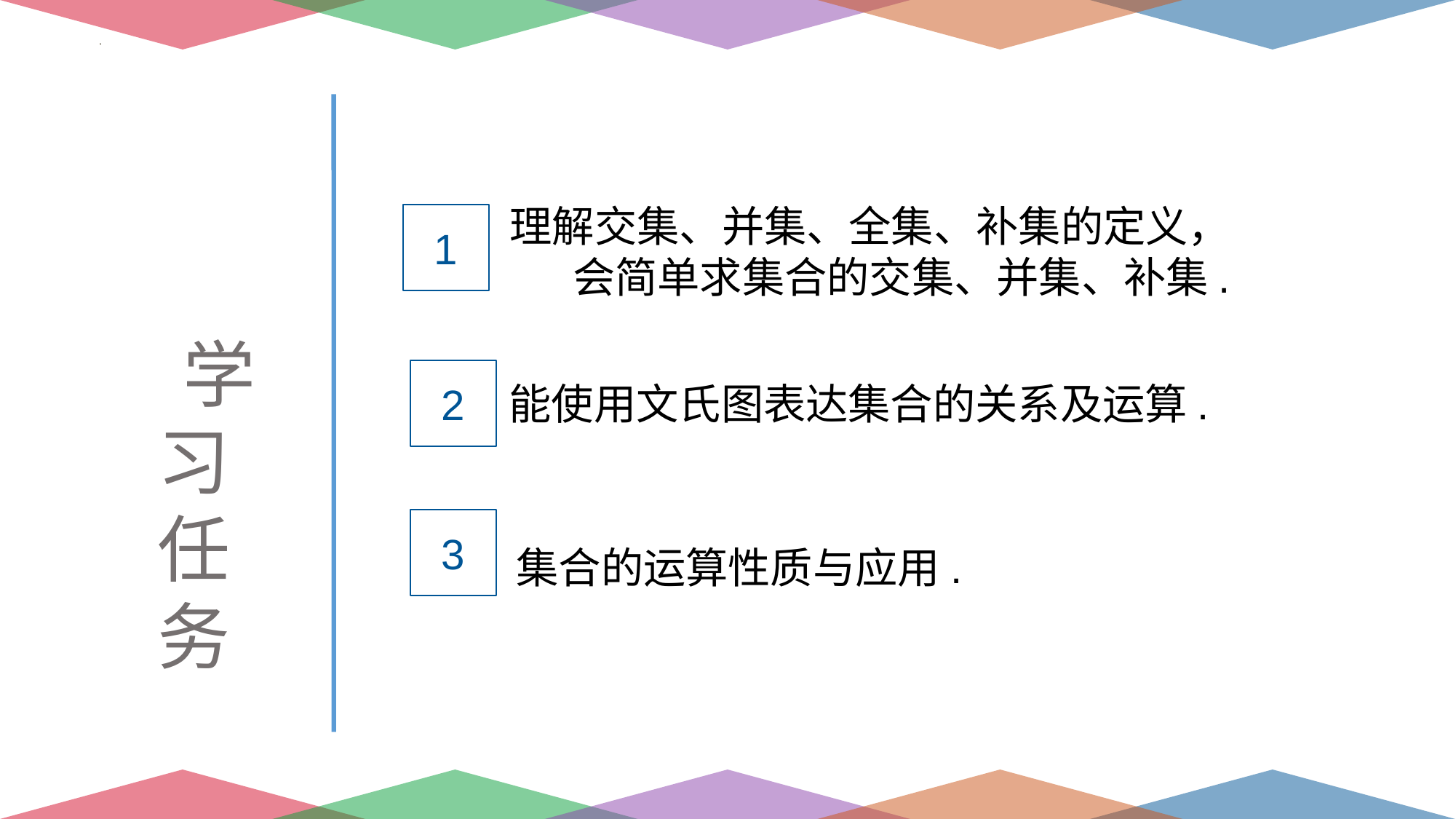

理解交集、并集、全集、补集的定义，
会简单求集合的交集、并集、补集.
1
  学习任务
能使用文氏图表达集合的关系及运算.
2
3
集合的运算性质与应用.